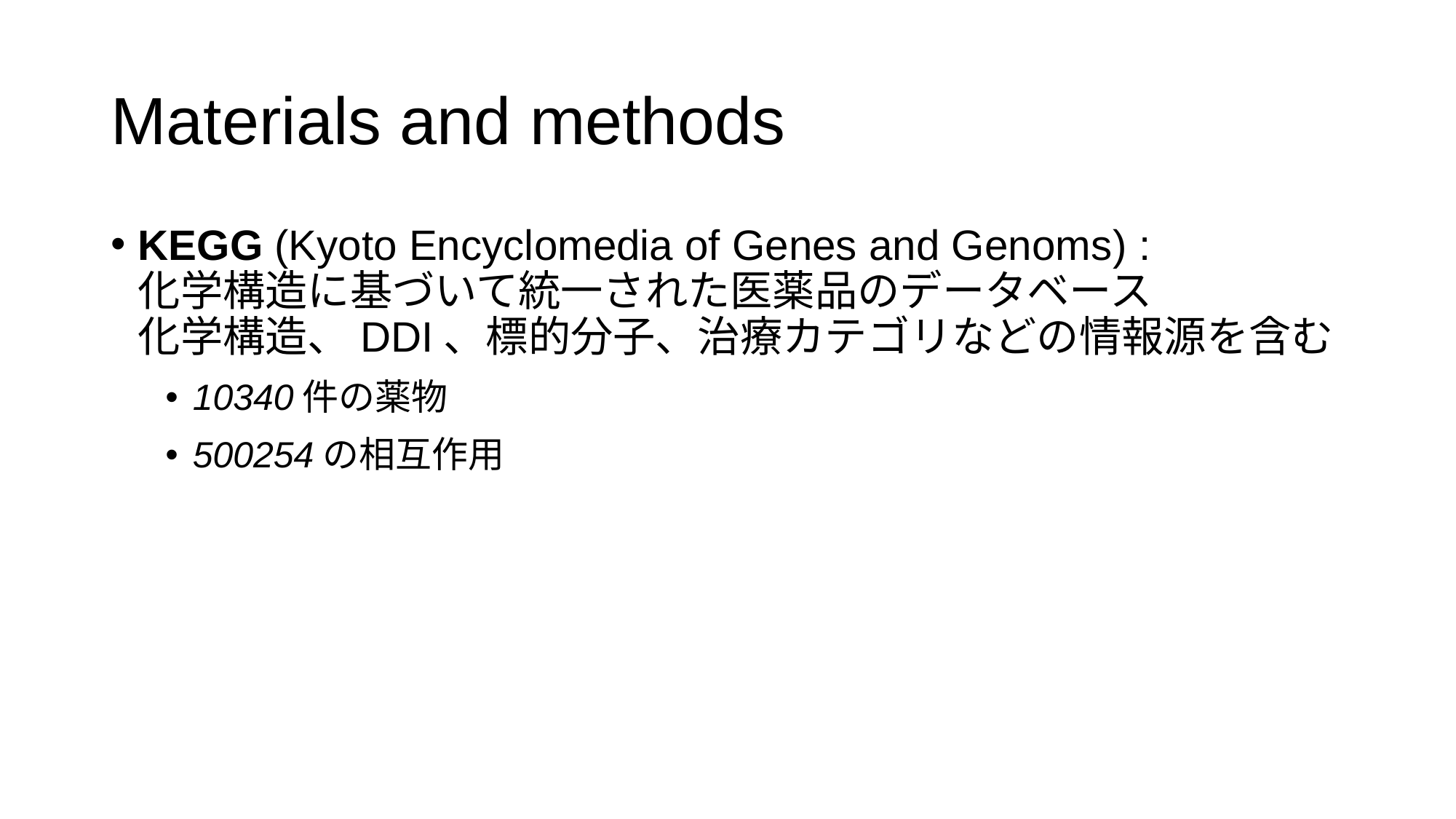

# Materials and methods
KEGG (Kyoto Encyclomedia of Genes and Genoms) :
化学構造に基づいて統一された医薬品のデータベース
化学構造、DDI、標的分子、治療カテゴリなどの情報源を含む
10340件の薬物
500254の相互作用